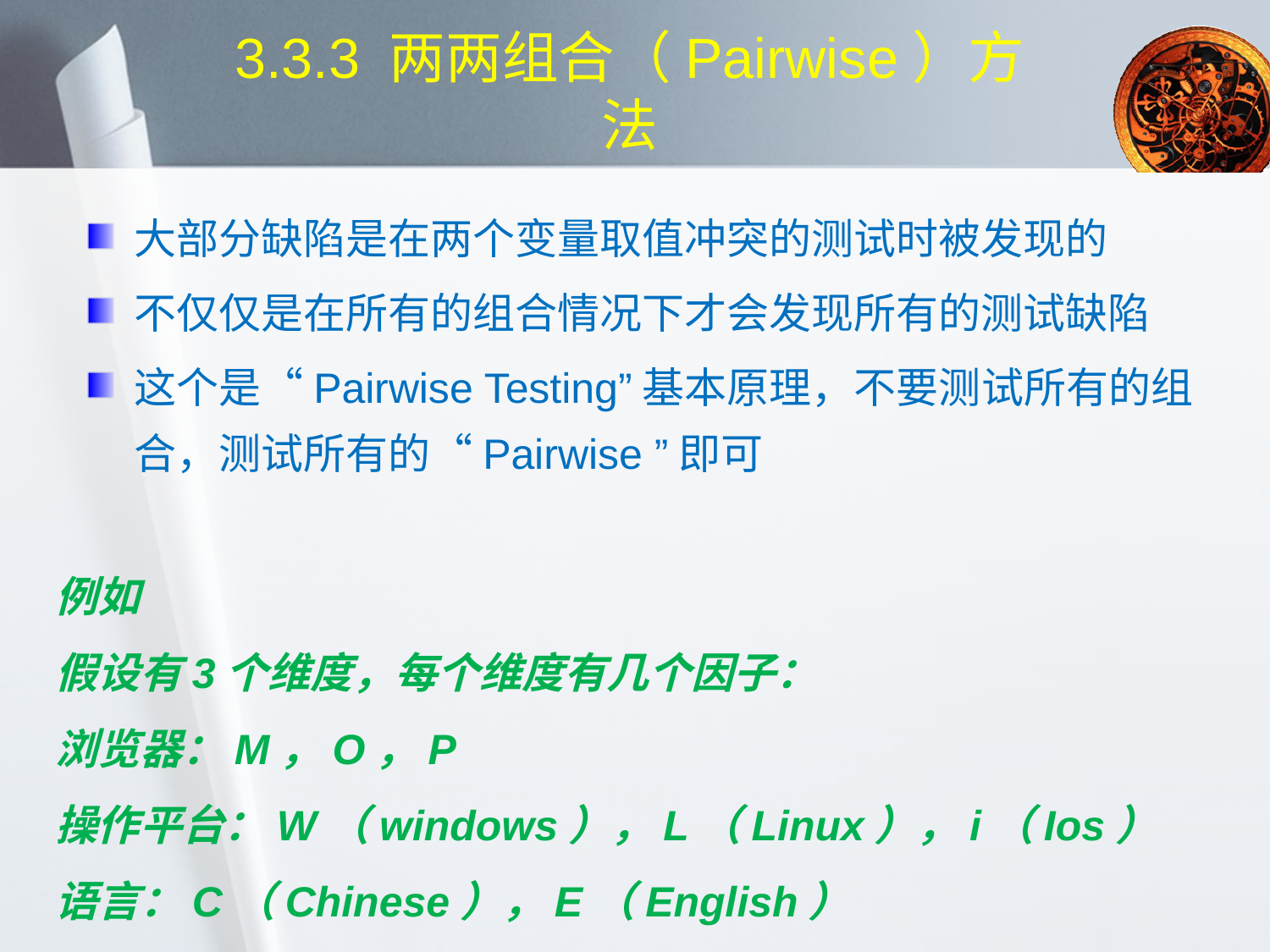

# 3.3.3 两两组合（Pairwise）方法
大部分缺陷是在两个变量取值冲突的测试时被发现的
不仅仅是在所有的组合情况下才会发现所有的测试缺陷
这个是“Pairwise Testing”基本原理，不要测试所有的组合，测试所有的“Pairwise ”即可

例如
假设有3个维度，每个维度有几个因子：
浏览器：M，O，P
操作平台：W（windows），L（Linux），i（Ios）
语言：C（Chinese），E（English）